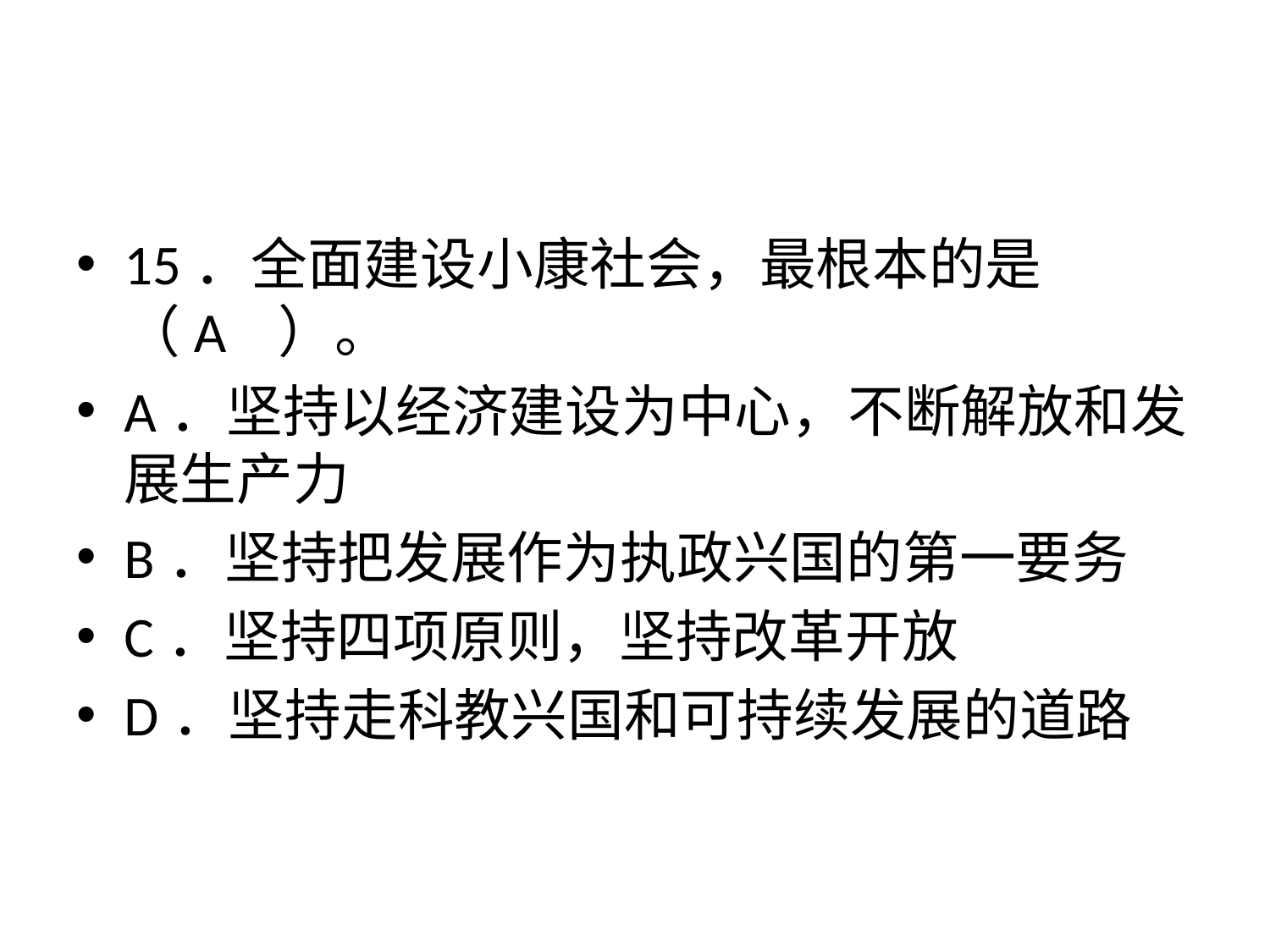

#
15．全面建设小康社会，最根本的是（A   ）。
A．坚持以经济建设为中心，不断解放和发展生产力
B．坚持把发展作为执政兴国的第一要务
C．坚持四项原则，坚持改革开放
D．坚持走科教兴国和可持续发展的道路